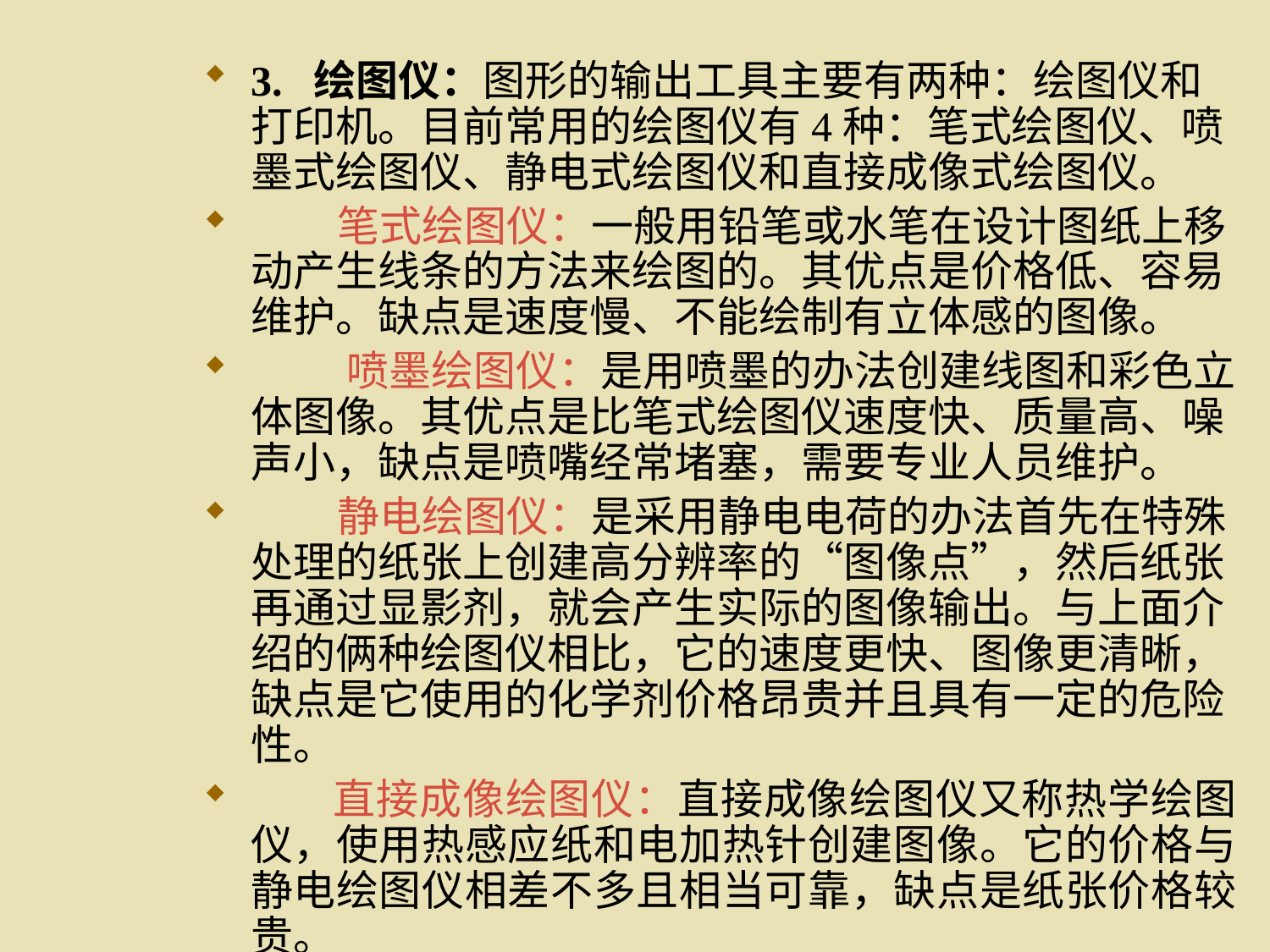

#
3.  绘图仪：图形的输出工具主要有两种：绘图仪和打印机。目前常用的绘图仪有4种：笔式绘图仪、喷墨式绘图仪、静电式绘图仪和直接成像式绘图仪。
        笔式绘图仪：一般用铅笔或水笔在设计图纸上移动产生线条的方法来绘图的。其优点是价格低、容易维护。缺点是速度慢、不能绘制有立体感的图像。
         喷墨绘图仪：是用喷墨的办法创建线图和彩色立体图像。其优点是比笔式绘图仪速度快、质量高、噪声小，缺点是喷嘴经常堵塞，需要专业人员维护。
        静电绘图仪：是采用静电电荷的办法首先在特殊处理的纸张上创建高分辨率的“图像点”，然后纸张再通过显影剂，就会产生实际的图像输出。与上面介绍的俩种绘图仪相比，它的速度更快、图像更清晰，缺点是它使用的化学剂价格昂贵并且具有一定的危险性。
       直接成像绘图仪：直接成像绘图仪又称热学绘图仪，使用热感应纸和电加热针创建图像。它的价格与静电绘图仪相差不多且相当可靠，缺点是纸张价格较贵。